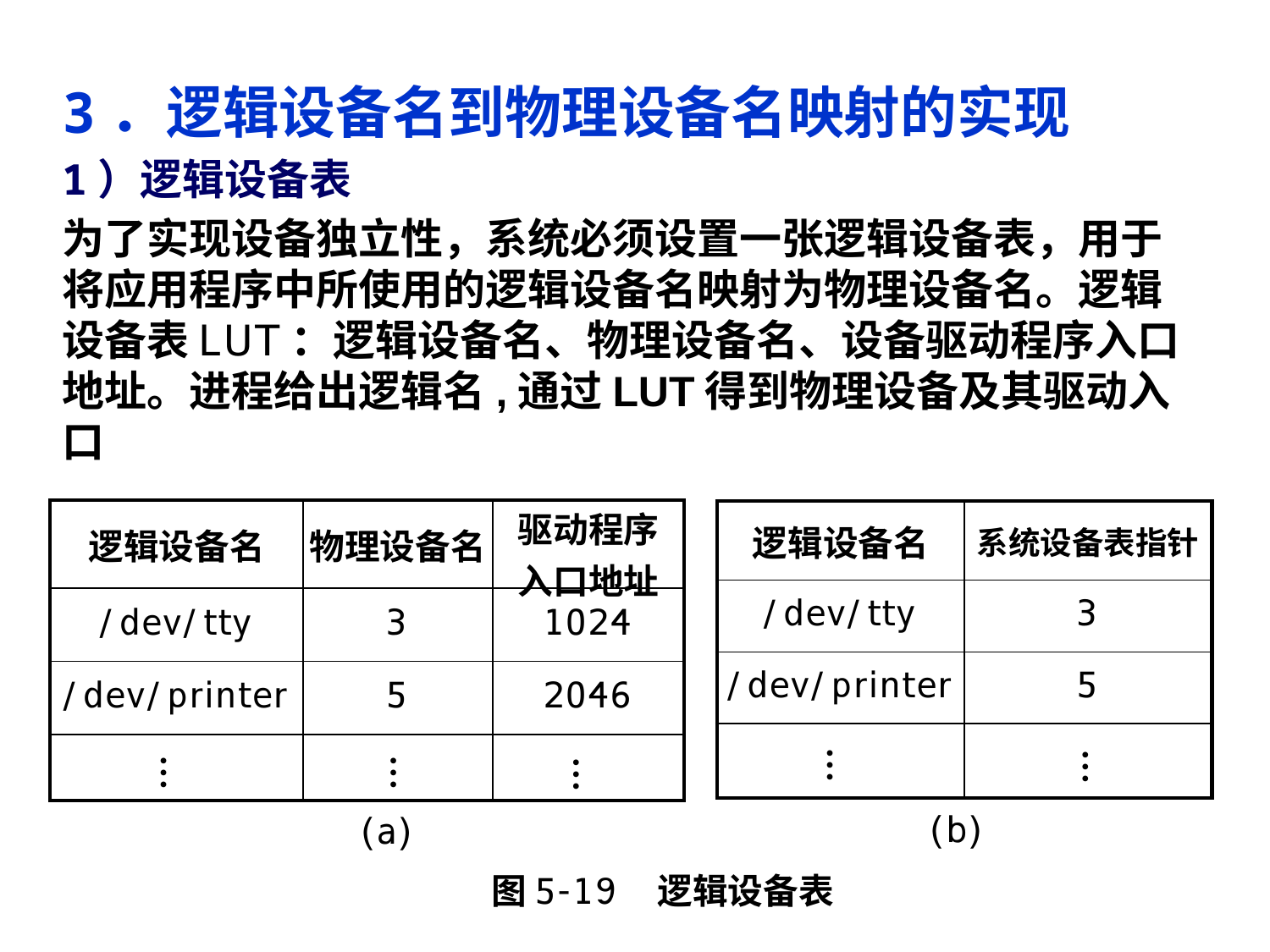

3．逻辑设备名到物理设备名映射的实现
1）逻辑设备表
为了实现设备独立性，系统必须设置一张逻辑设备表，用于将应用程序中所使用的逻辑设备名映射为物理设备名。逻辑设备表LUT：逻辑设备名、物理设备名、设备驱动程序入口地址。进程给出逻辑名,通过LUT得到物理设备及其驱动入口
| 逻辑设备名 | 物理设备名 | 驱动程序 入口地址 |
| --- | --- | --- |
| /dev/tty | 3 | 1024 |
| /dev/printer | 5 | 2046 |
|  |  |  |
| 逻辑设备名 | 系统设备表指针 |
| --- | --- |
| /dev/tty | 3 |
| /dev/printer | 5 |
|  |  |
…
…
…
…
…
(b)
(a)
59
图5-19   逻辑设备表